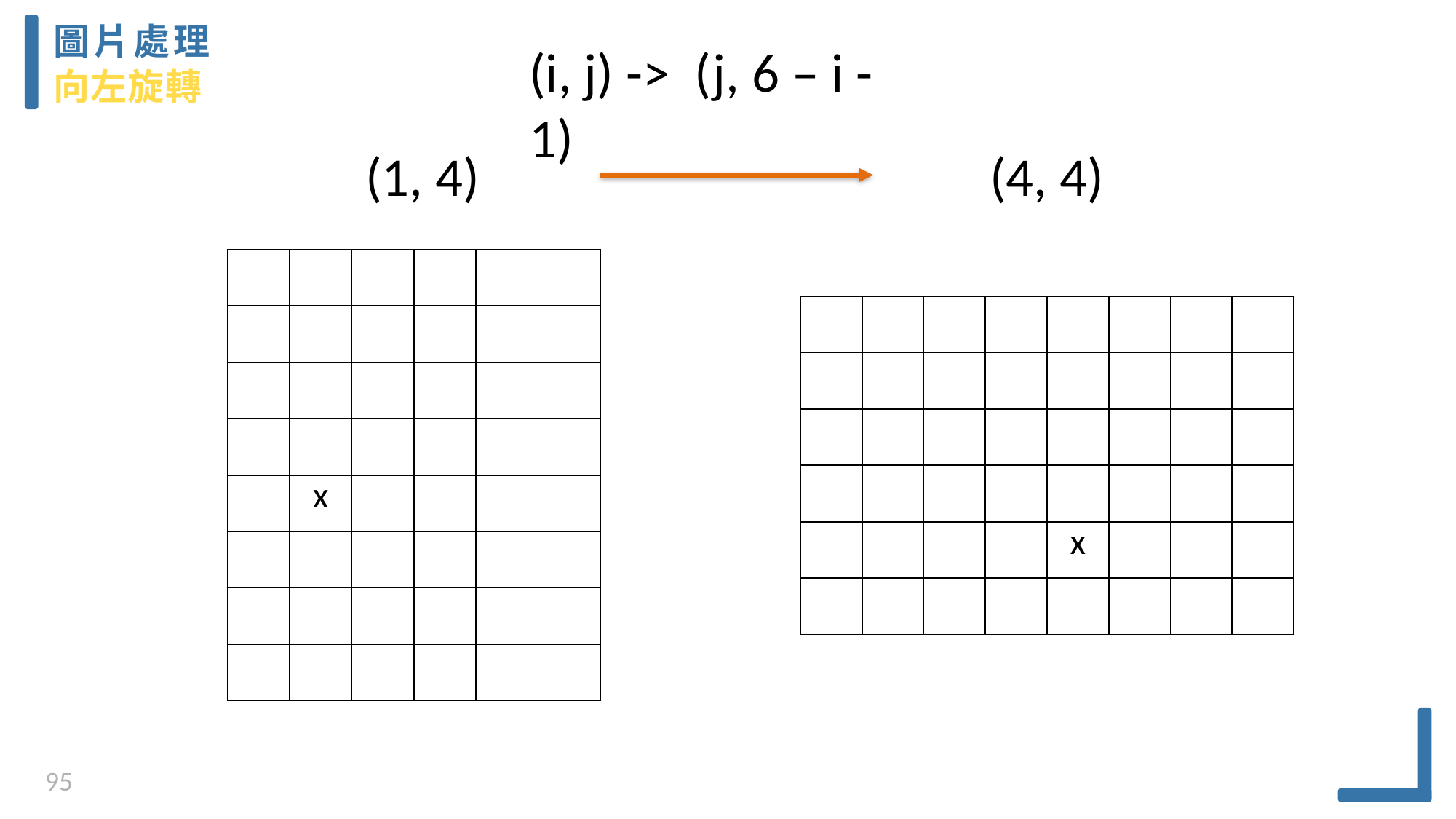

圖片處理
向左旋轉
(i, j) ->  (j, 6 – i - 1)
(4, 4)
(1, 4)
|  |  |  |  |  |  |
| --- | --- | --- | --- | --- | --- |
|  |  |  |  |  |  |
|  |  |  |  |  |  |
|  |  |  |  |  |  |
|  | x |  |  |  |  |
|  |  |  |  |  |  |
|  |  |  |  |  |  |
|  |  |  |  |  |  |
|  |  |  |  |  |  |  |  |
| --- | --- | --- | --- | --- | --- | --- | --- |
|  |  |  |  |  |  |  |  |
|  |  |  |  |  |  |  |  |
|  |  |  |  |  |  |  |  |
|  |  |  |  | x |  |  |  |
|  |  |  |  |  |  |  |  |

95